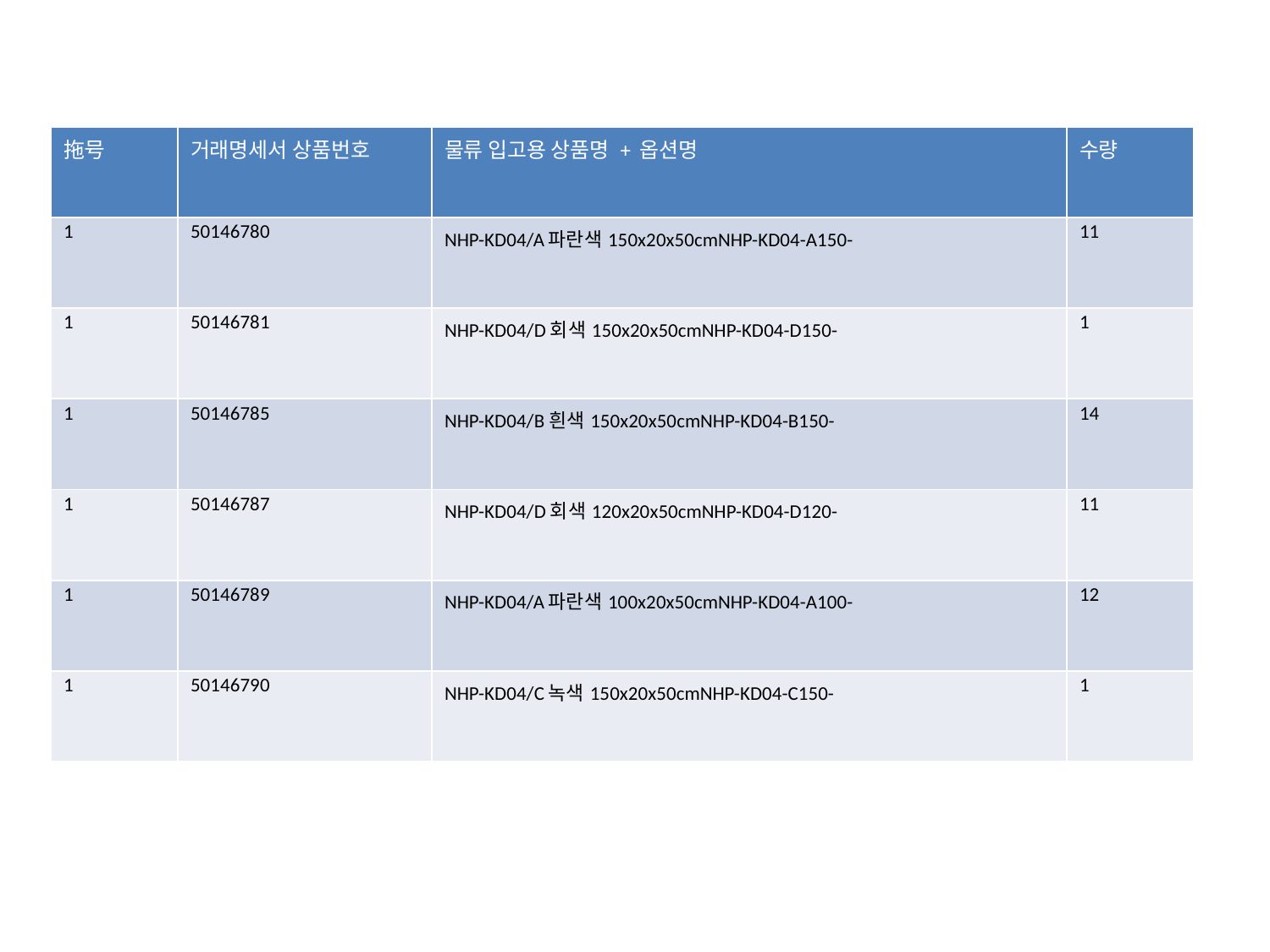

#
| 拖号 | 거래명세서 상품번호 | 물류 입고용 상품명 + 옵션명 | 수량 |
| --- | --- | --- | --- |
| 1 | 50146780 | NHP-KD04/A파란색150x20x50cmNHP-KD04-A150- | 11 |
| 1 | 50146781 | NHP-KD04/D회색150x20x50cmNHP-KD04-D150- | 1 |
| 1 | 50146785 | NHP-KD04/B흰색150x20x50cmNHP-KD04-B150- | 14 |
| 1 | 50146787 | NHP-KD04/D회색120x20x50cmNHP-KD04-D120- | 11 |
| 1 | 50146789 | NHP-KD04/A파란색100x20x50cmNHP-KD04-A100- | 12 |
| 1 | 50146790 | NHP-KD04/C녹색150x20x50cmNHP-KD04-C150- | 1 |